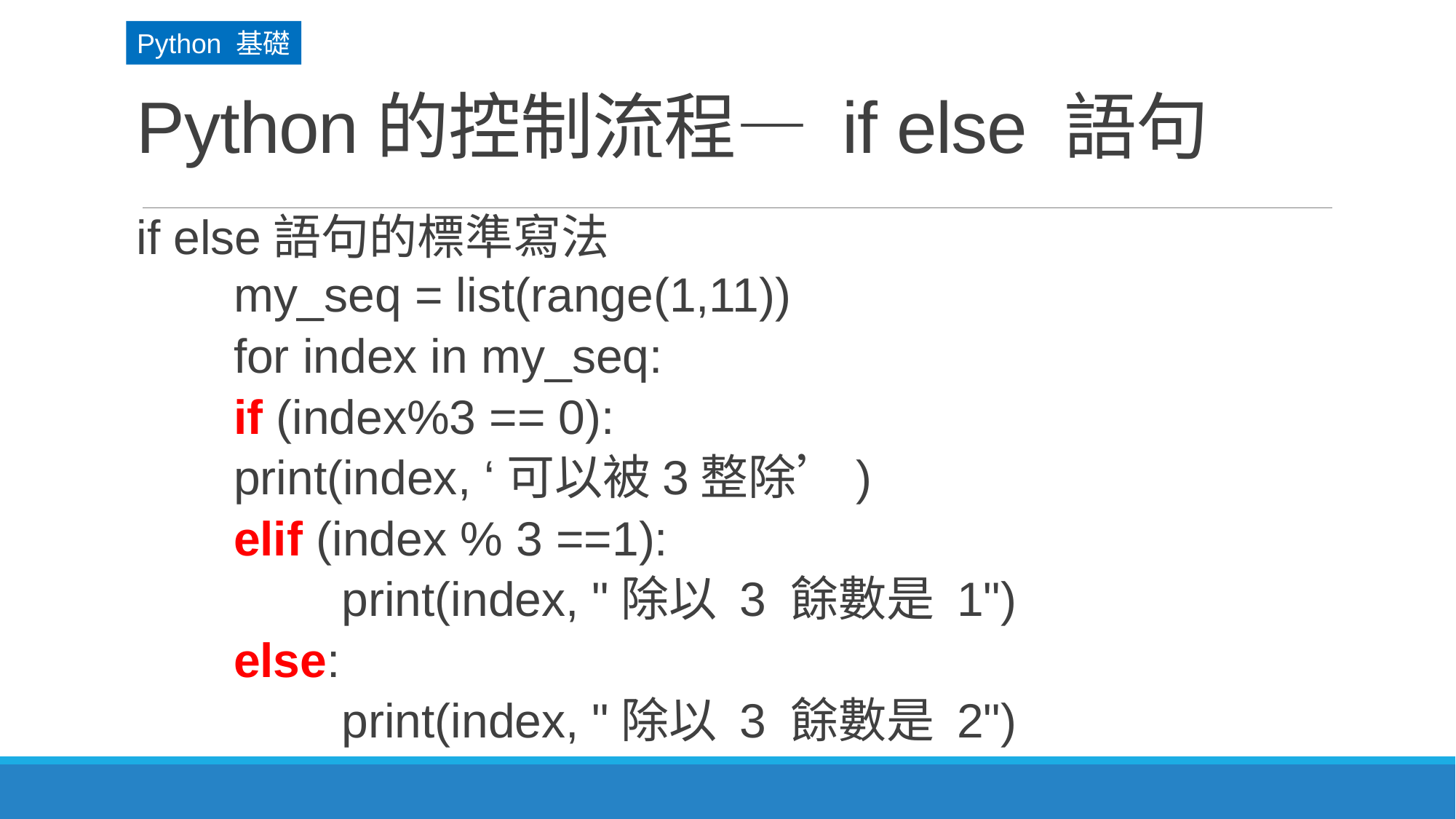

# Python的控制流程— if else 語句
Python 基礎
if else語句的標準寫法
my_seq = list(range(1,11))
for index in my_seq:
	if (index%3 == 0):
		print(index, ‘可以被3整除’)
	elif (index % 3 ==1):
        		print(index, "除以 3 餘數是 1")
	else:
        		print(index, "除以 3 餘數是 2")